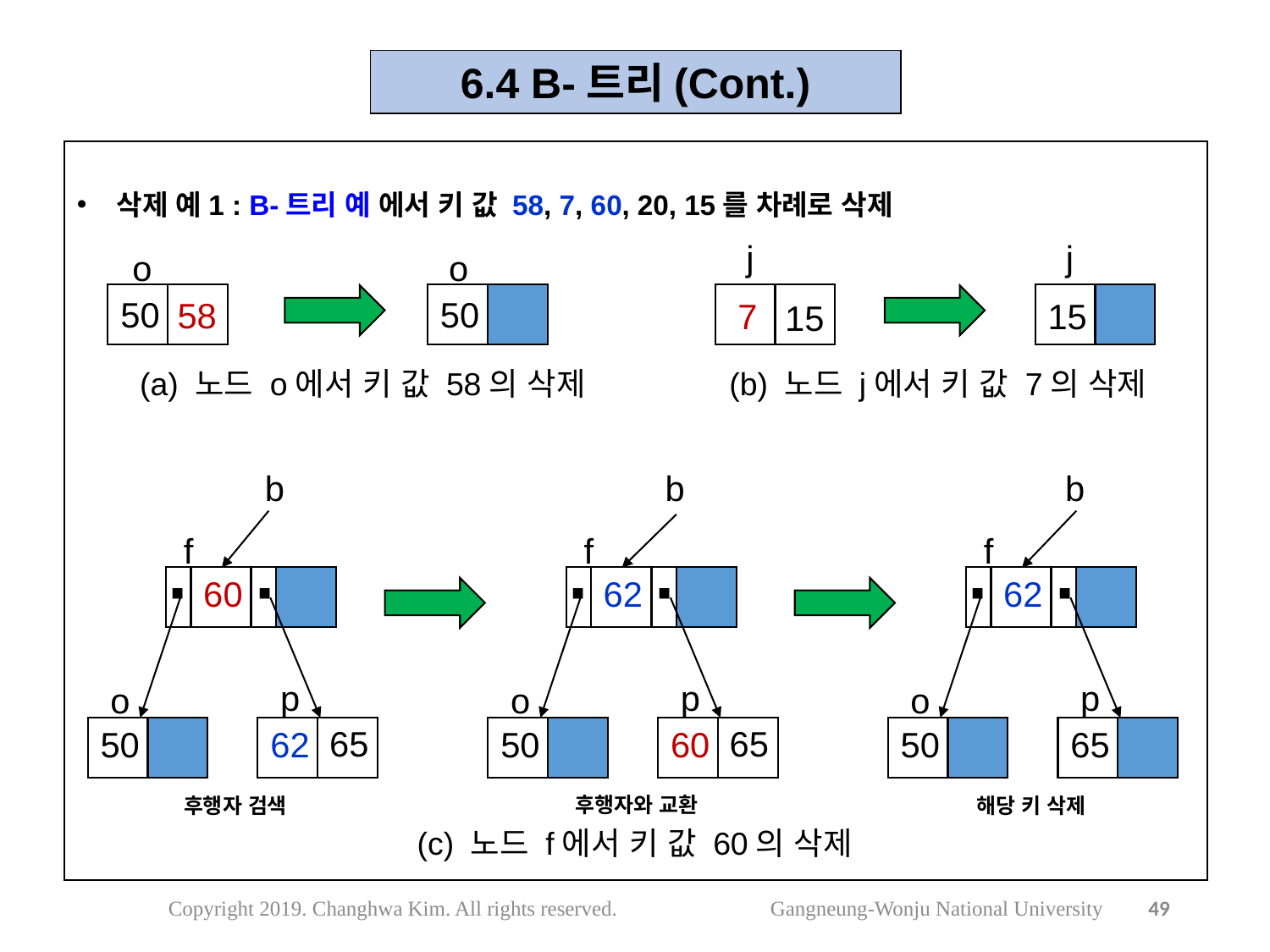

6.4 B-트리(Cont.)

삭제 예1 : B-트리 예 에서 키 값 58, 7, 60, 20, 15를 차례로 삭제

b
b
b

f
f
f
·
·
·
·
·
·

60
62
62

p
p
p
o
o
o

65
65
50
62
50
60
50
65
j
j

7
15
15
o
o

50
50
58

(a) 노드 o에서 키 값 58의 삭제
(b) 노드 j에서 키 값 7의 삭제
후행자와 교환
후행자 검색
해당 키 삭제
(c) 노드 f에서 키 값 60의 삭제
Copyright 2019. Changhwa Kim. All rights reserved.                             Gangneung-Wonju National University
49
49